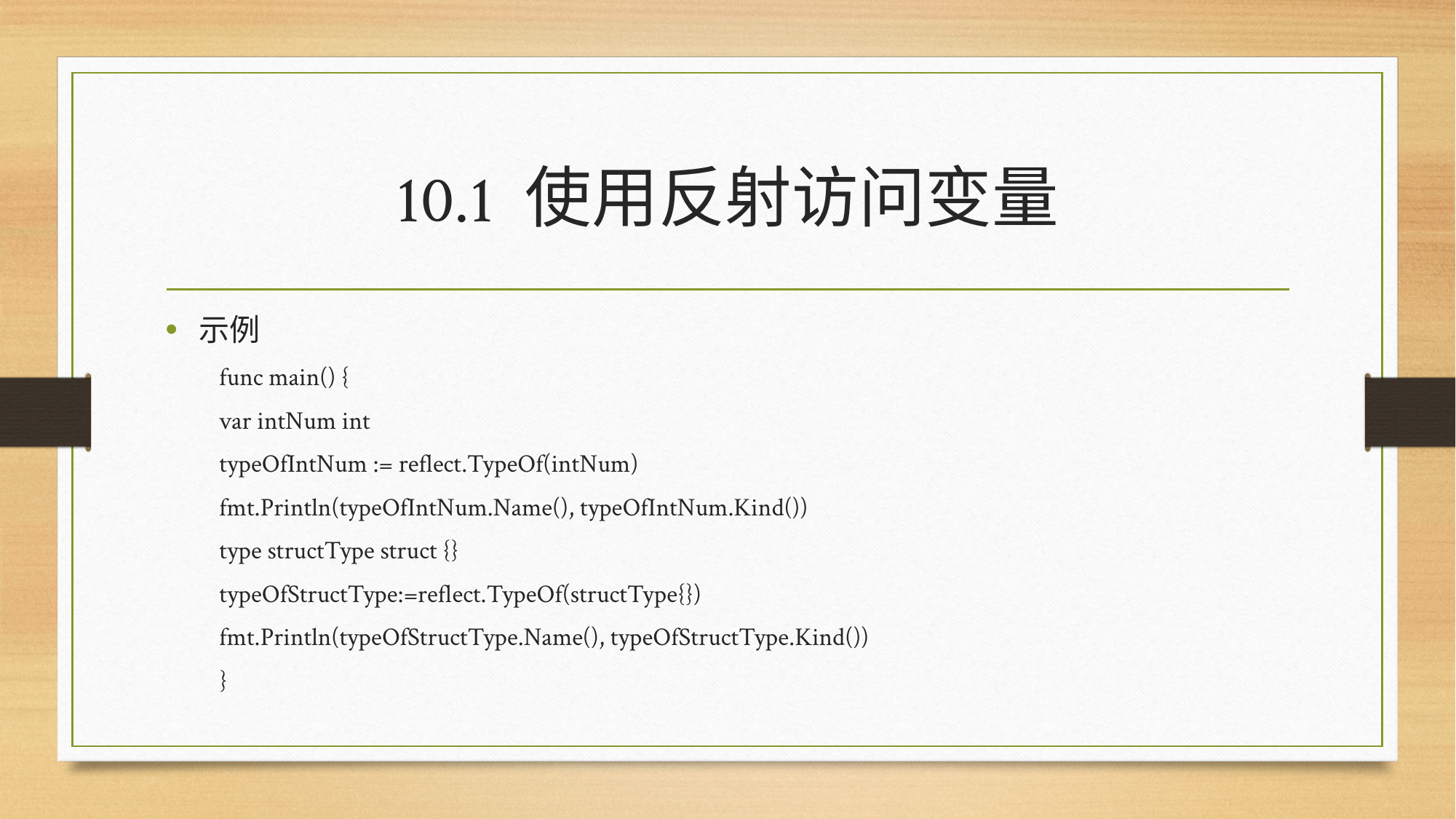

# 10.1 使用反射访问变量
示例
func main() {
	var intNum int
	typeOfIntNum := reflect.TypeOf(intNum)
	fmt.Println(typeOfIntNum.Name(), typeOfIntNum.Kind())
	type structType struct {}
	typeOfStructType:=reflect.TypeOf(structType{})
	fmt.Println(typeOfStructType.Name(), typeOfStructType.Kind())
}